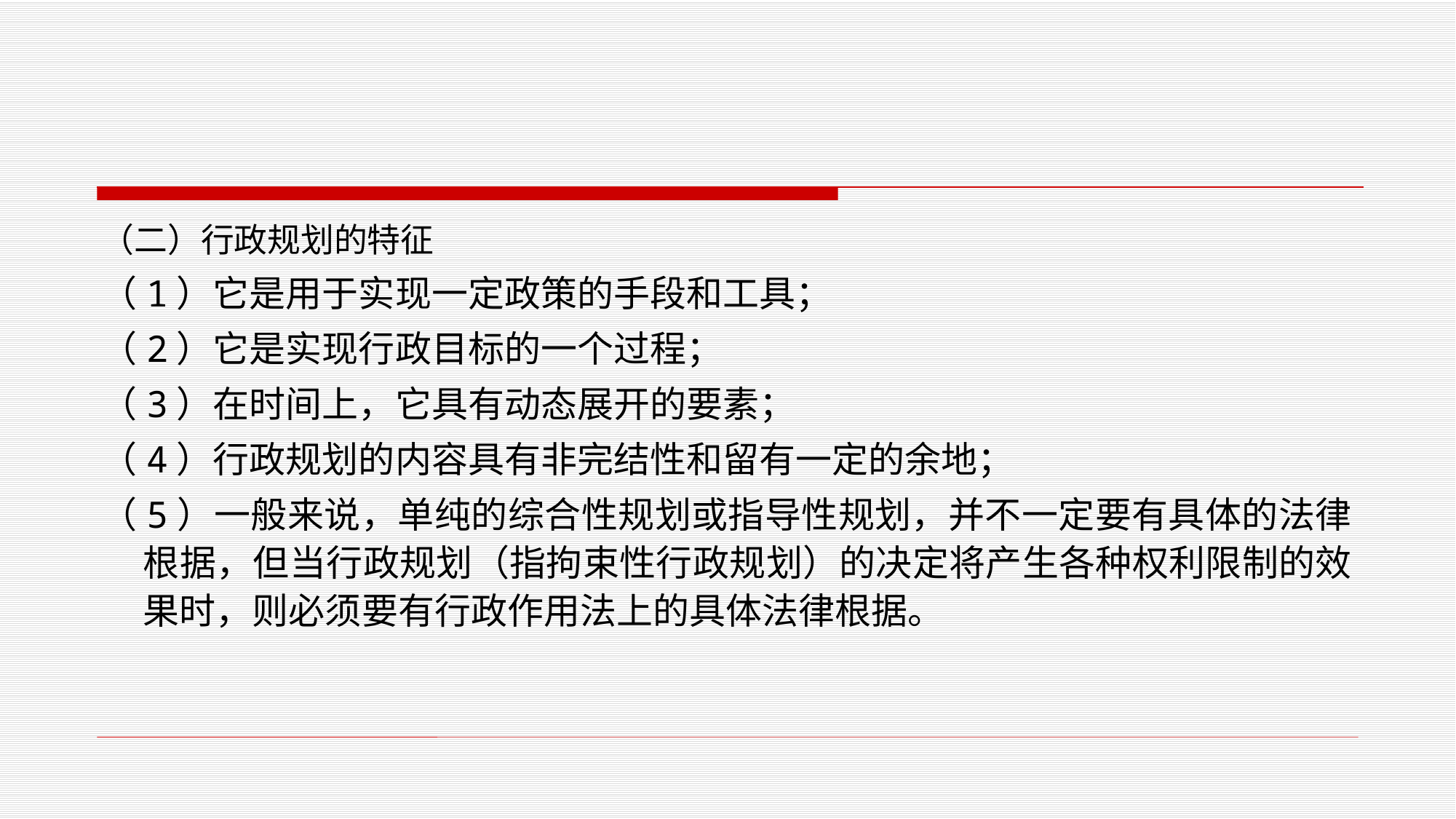

#
（二）行政规划的特征
（1）它是用于实现一定政策的手段和工具；
（2）它是实现行政目标的一个过程；
（3）在时间上，它具有动态展开的要素；
（4）行政规划的内容具有非完结性和留有一定的余地；
（5）一般来说，单纯的综合性规划或指导性规划，并不一定要有具体的法律根据，但当行政规划（指拘束性行政规划）的决定将产生各种权利限制的效果时，则必须要有行政作用法上的具体法律根据。